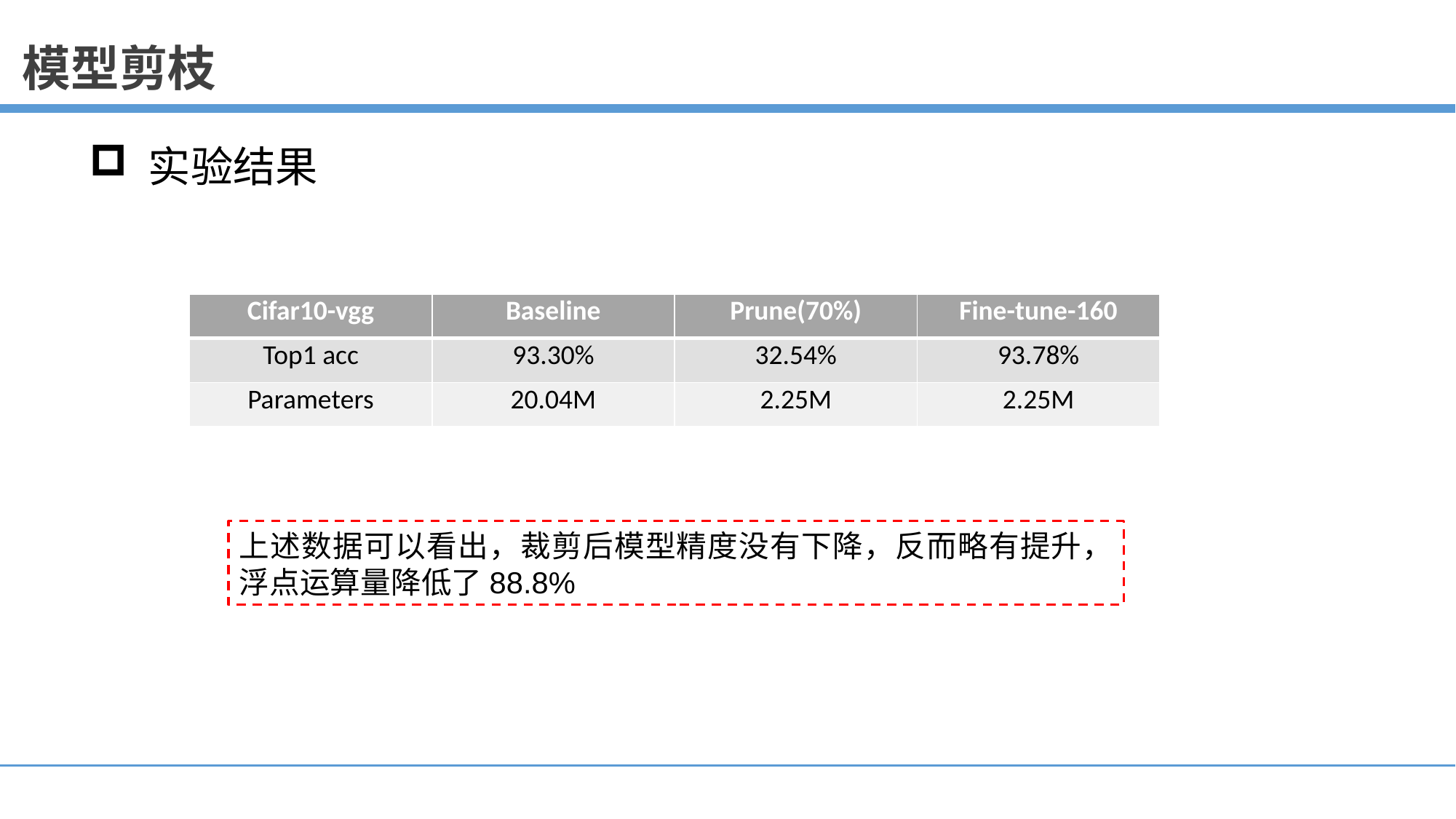

模型剪枝
 实验结果
| Cifar10-vgg | Baseline | Prune(70%) | Fine-tune-160 |
| --- | --- | --- | --- |
| Top1 acc | 93.30% | 32.54% | 93.78% |
| Parameters | 20.04M | 2.25M | 2.25M |
上述数据可以看出，裁剪后模型精度没有下降，反而略有提升，浮点运算量降低了88.8%